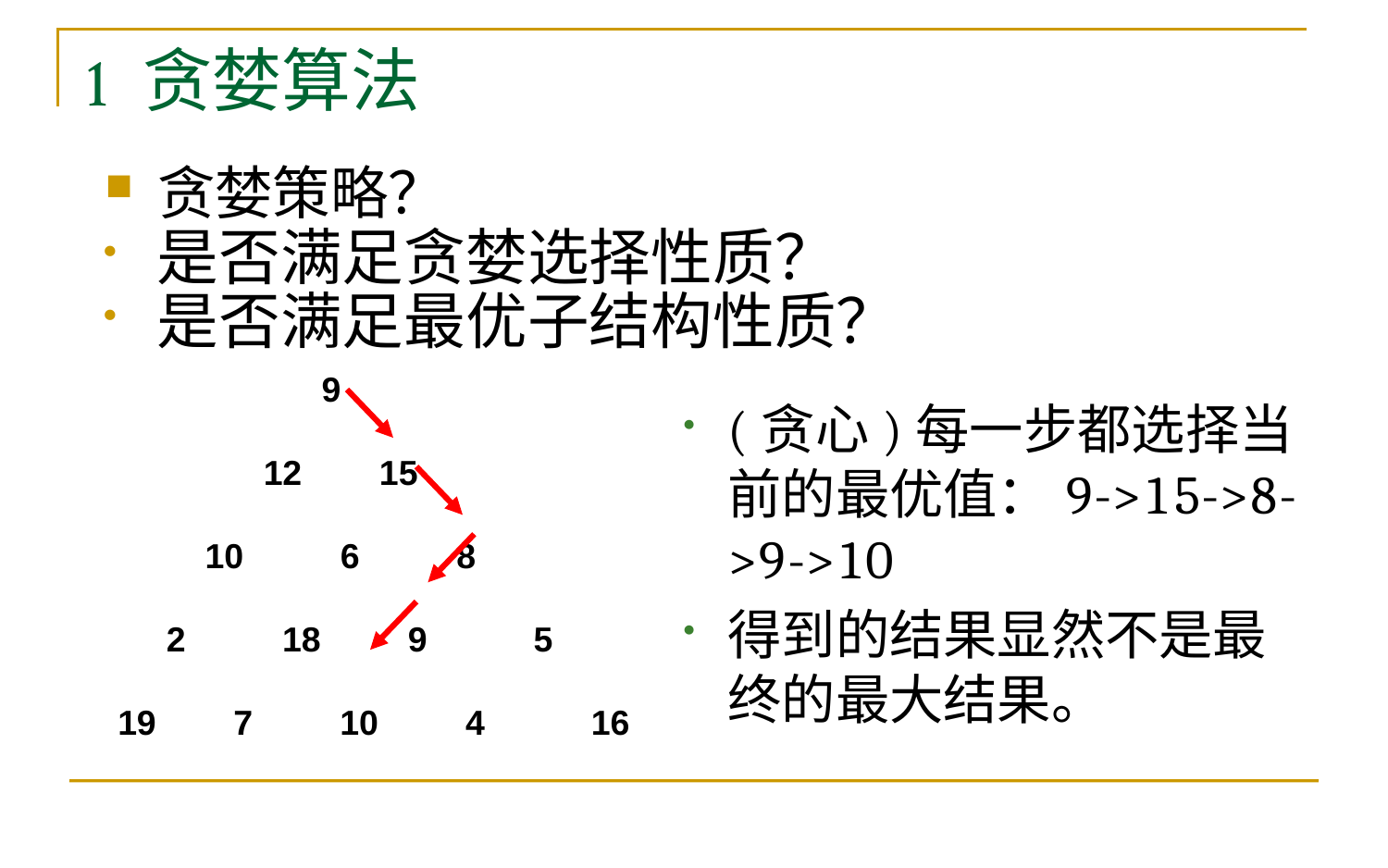

# 1 贪婪算法
贪婪策略？
是否满足贪婪选择性质？
是否满足最优子结构性质？
                     9

               12        15

         10          6          8

     2          18         9           5

19        7         10         4           16
(贪心)每一步都选择当前的最优值：9->15->8->9->10
得到的结果显然不是最终的最大结果。